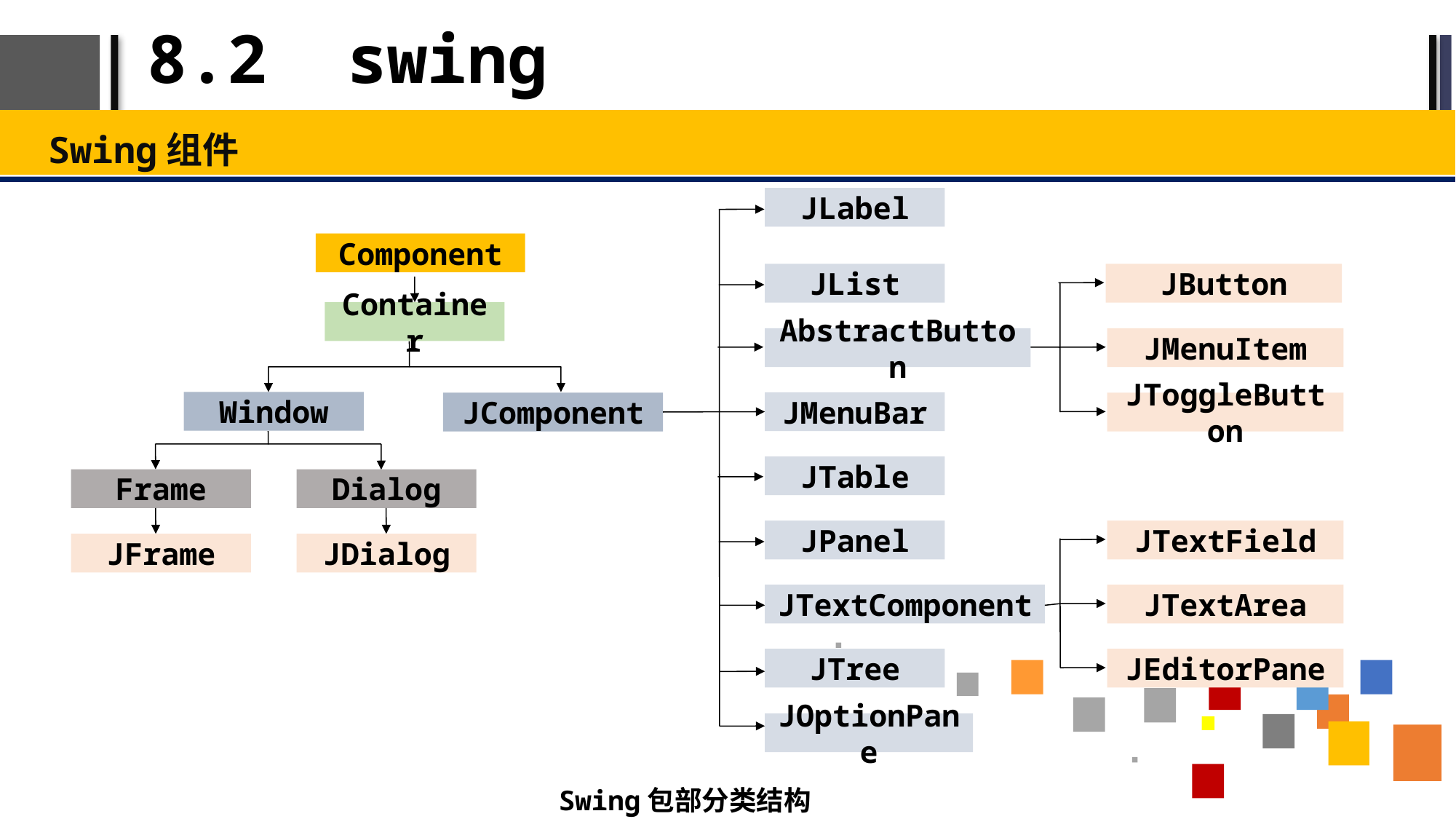

# 8.2  swing

Swing组件

JLabel

Component
JList
JButton

Container
AbstractButton
JMenuItem

Window
JMenuBar
JComponent
JToggleButton

JTable
Frame
Dialog

JPanel
JTextField
JFrame
JDialog

JTextComponent
JTextArea

JTree
JEditorPane

JOptionPane

Swing包部分类结构